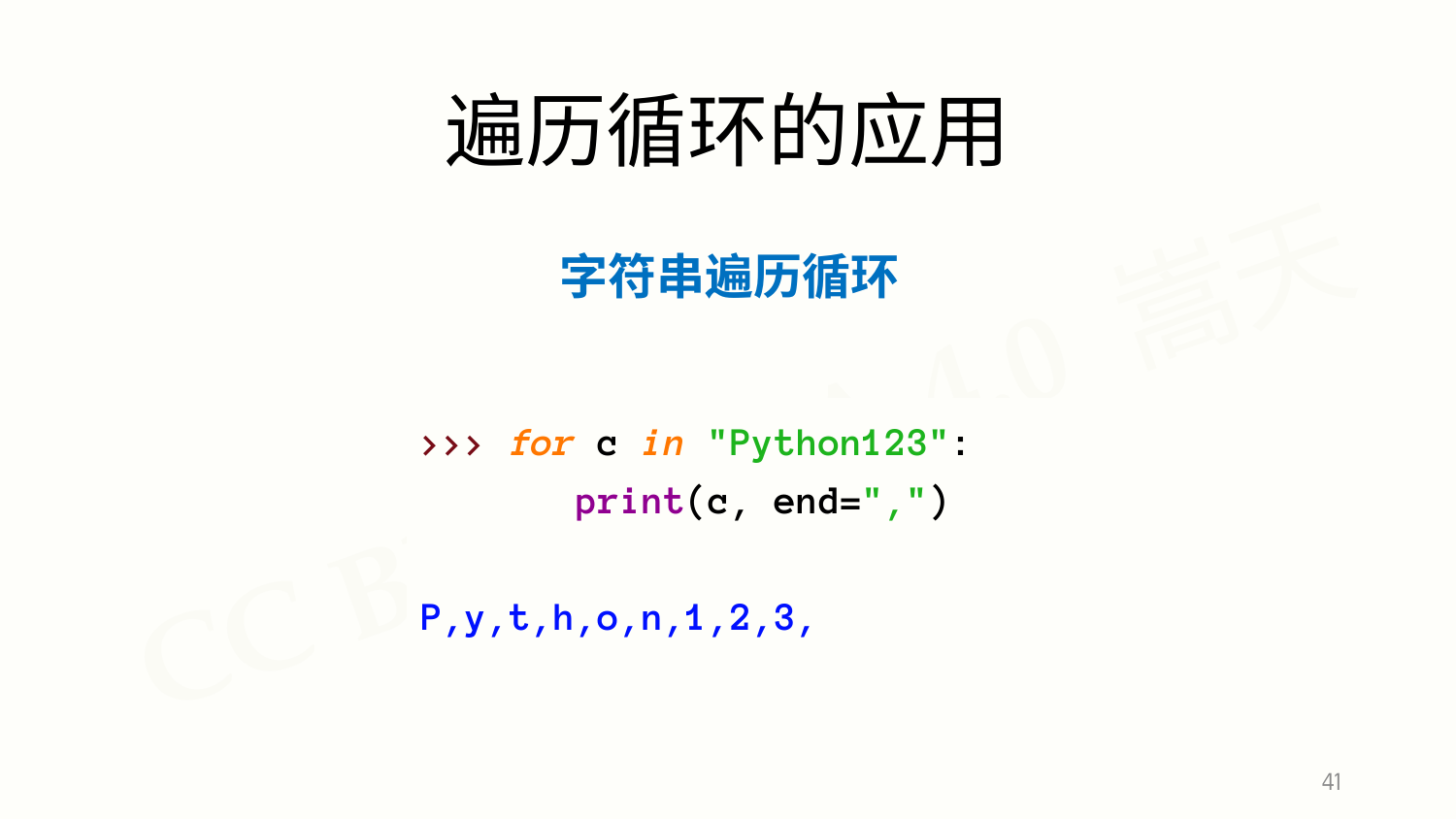

遍历循环的应用
字符串遍历循环
>>> for c in "Python123":
       print(c, end=",")

P,y,t,h,o,n,1,2,3,
41